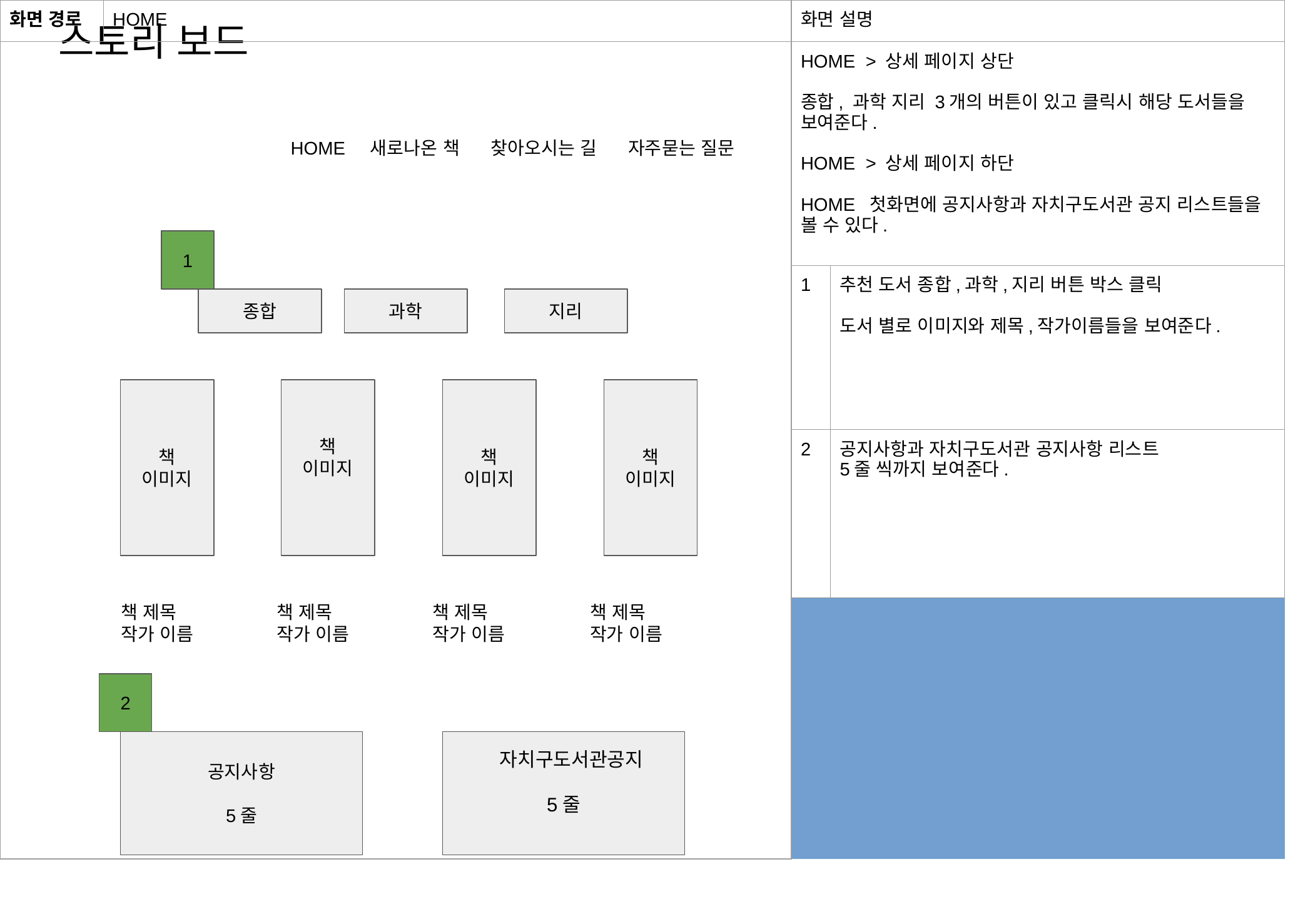

스토리 보드
| 화면 경로 | HOME | 화면 설명 |  |
| --- | --- | --- | --- |
|  |  | HOME > 상세 페이지 상단 종합, 과학 지리 3개의 버튼이 있고 클릭시 해당 도서들을 보여준다. HOME > 상세 페이지 하단 HOME 첫화면에 공지사항과 자치구도서관 공지 리스트들을 볼 수 있다. |  |
|  |  | 1 | 추천 도서 종합,과학,지리 버튼 박스 클릭 도서 별로 이미지와 제목,작가이름들을 보여준다. |
|  |  | 2 | 공지사항과 자치구도서관 공지사항 리스트 5줄 씩까지 보여준다. |
|  |  |  |  |
|  |  |  |  |
|  |  |  | 이미지 |
|  |  |  | -01.jpg -11.jpg -02 jpg -12.jpg -03.jpg -04.jpg -05.jpg -06.jpg -07.jpg -08.jpg -09.jpg -10.jpg |
HOME    새로나온 책      찾아오시는 길      자주묻는 질문
1
종합
과학
지리
책
이미지
책
이미지

책
이미지
책
이미지
책 제목
작가 이름
책 제목
작가 이름
책 제목
작가 이름
책 제목
작가 이름
2
공지사항

5줄
  자치구도서관공지
5줄